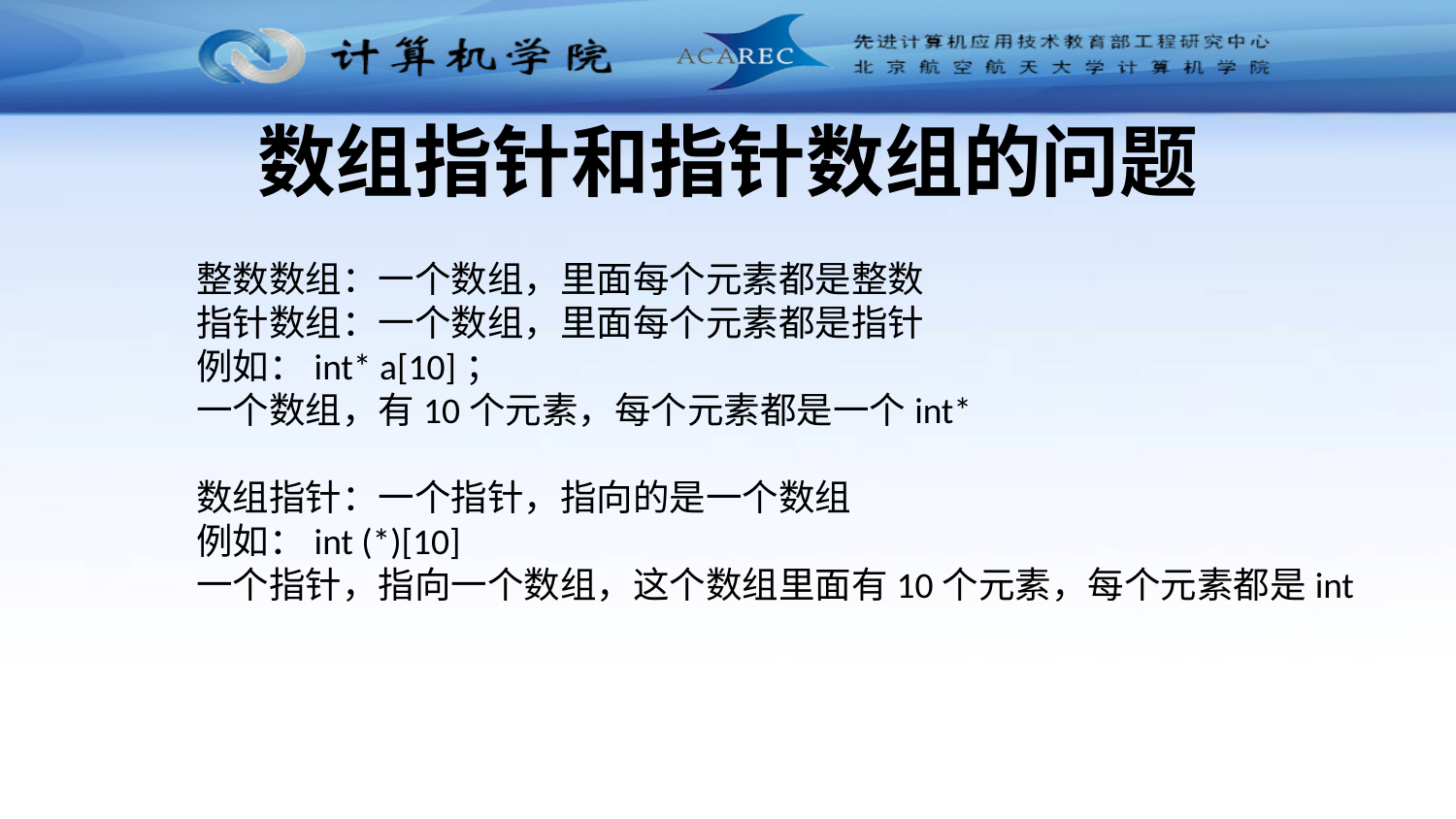

# 数组指针和指针数组的问题
整数数组：一个数组，里面每个元素都是整数
指针数组：一个数组，里面每个元素都是指针
例如：int* a[10]；
一个数组，有10个元素，每个元素都是一个int*

数组指针：一个指针，指向的是一个数组
例如：int (*)[10]
一个指针，指向一个数组，这个数组里面有10个元素，每个元素都是int